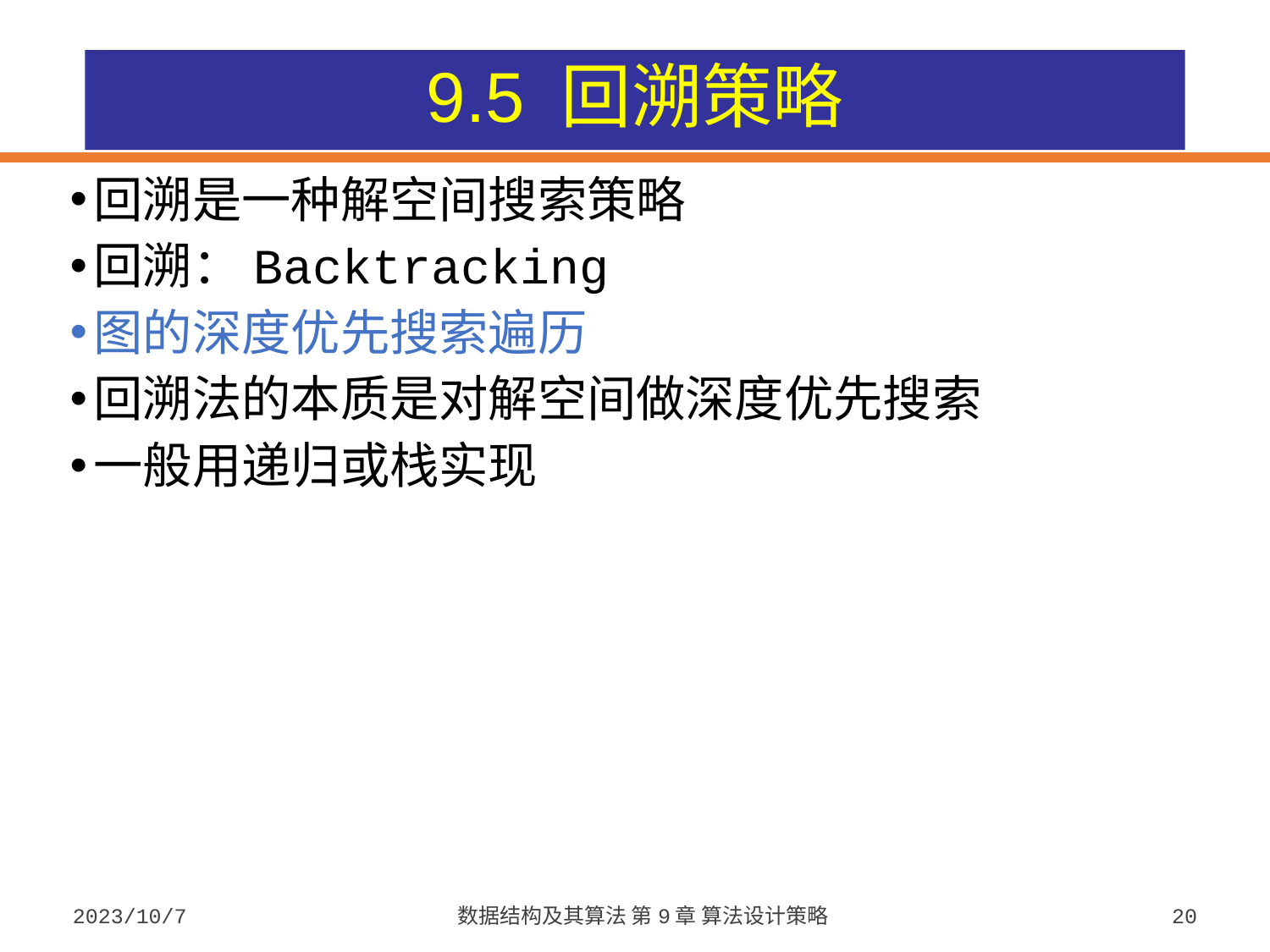

# 9.5 回溯策略
回溯是一种解空间搜索策略
回溯：Backtracking
图的深度优先搜索遍历
回溯法的本质是对解空间做深度优先搜索
一般用递归或栈实现
2023/10/7
数据结构及其算法 第9章 算法设计策略
20